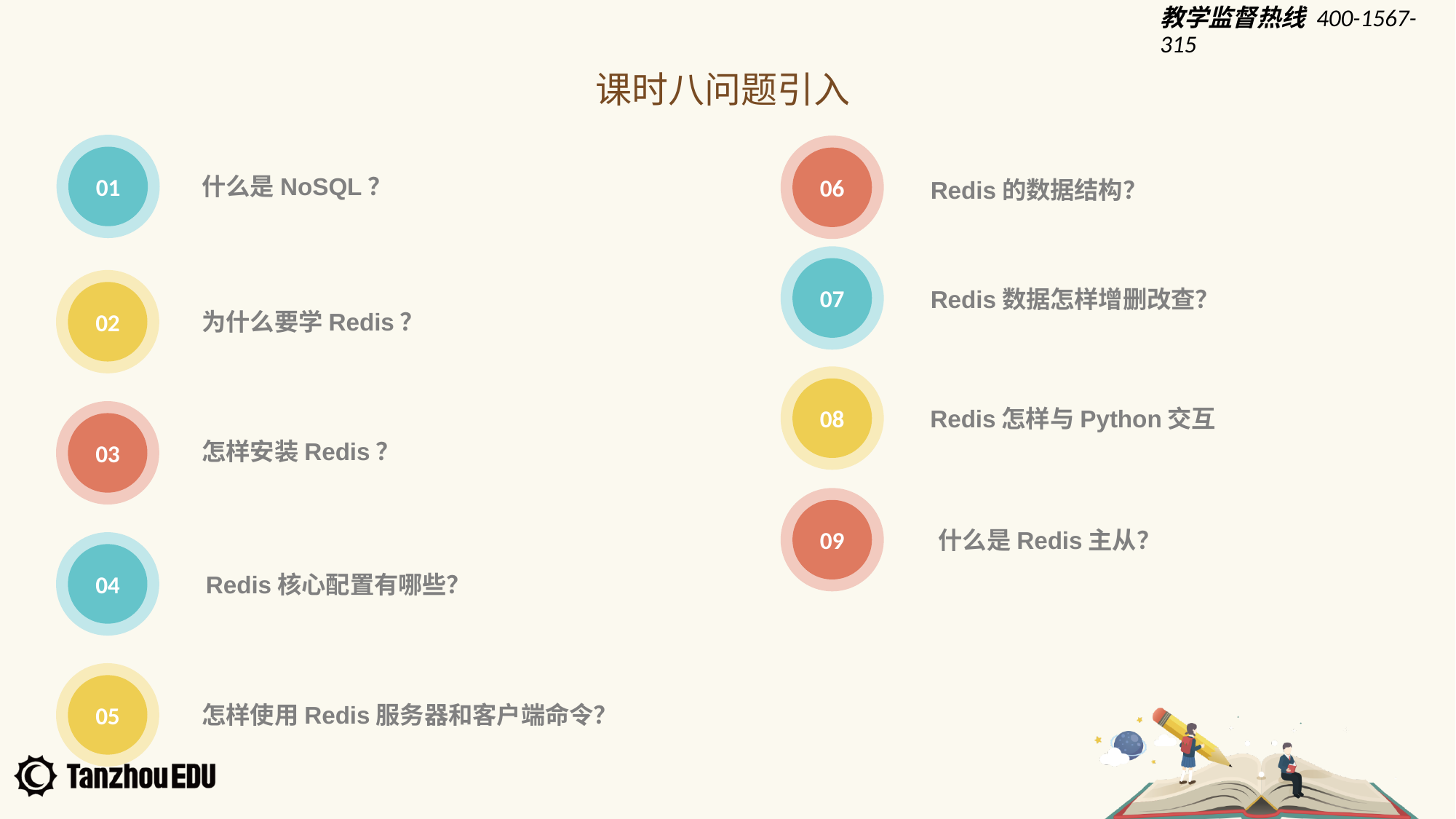

课时八问题引入

01

06
什么是NoSQL？
Redis的数据结构？

07

02
Redis数据怎样增删改查？
为什么要学Redis？

08
Redis怎样与Python交互

03
怎样安装Redis？

09
什么是Redis主从？

04
Redis核心配置有哪些？

05
怎样使用Redis服务器和客户端命令？